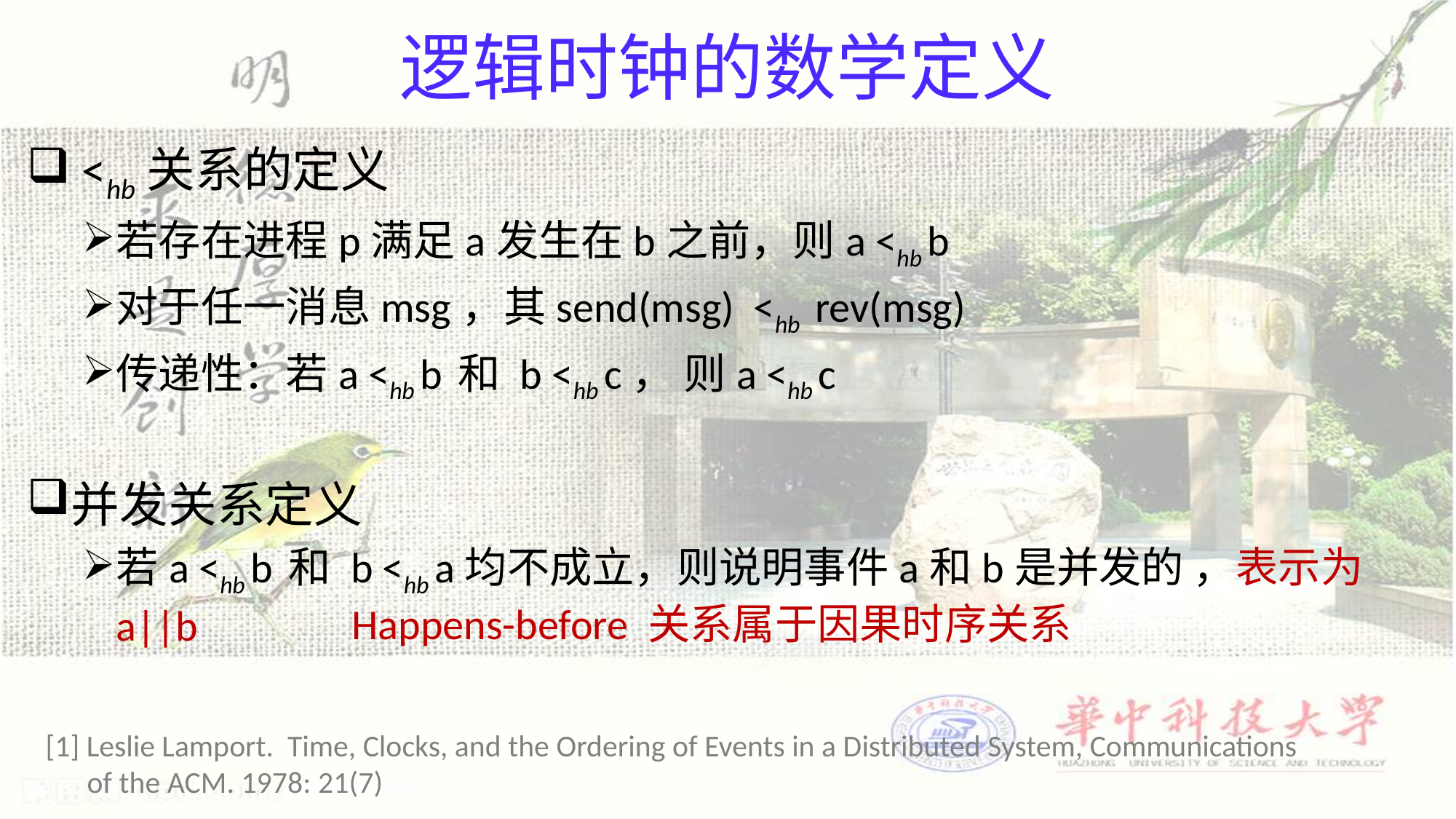

# 逻辑时钟的数学定义
 <hb关系的定义
若存在进程p满足a发生在b之前，则a <hb b
对于任一消息msg，其send(msg)  <hb  rev(msg)
传递性：若a <hb b 和 b <hb c， 则a <hb c

并发关系定义
若a <hb b 和 b <hb a均不成立，则说明事件a和b是并发的 ，表示为a||b
Happens-before 关系属于因果时序关系
 [1] Leslie Lamport.  Time, Clocks, and the Ordering of Events in a Distributed System, Communications
       of the ACM. 1978: 21(7)